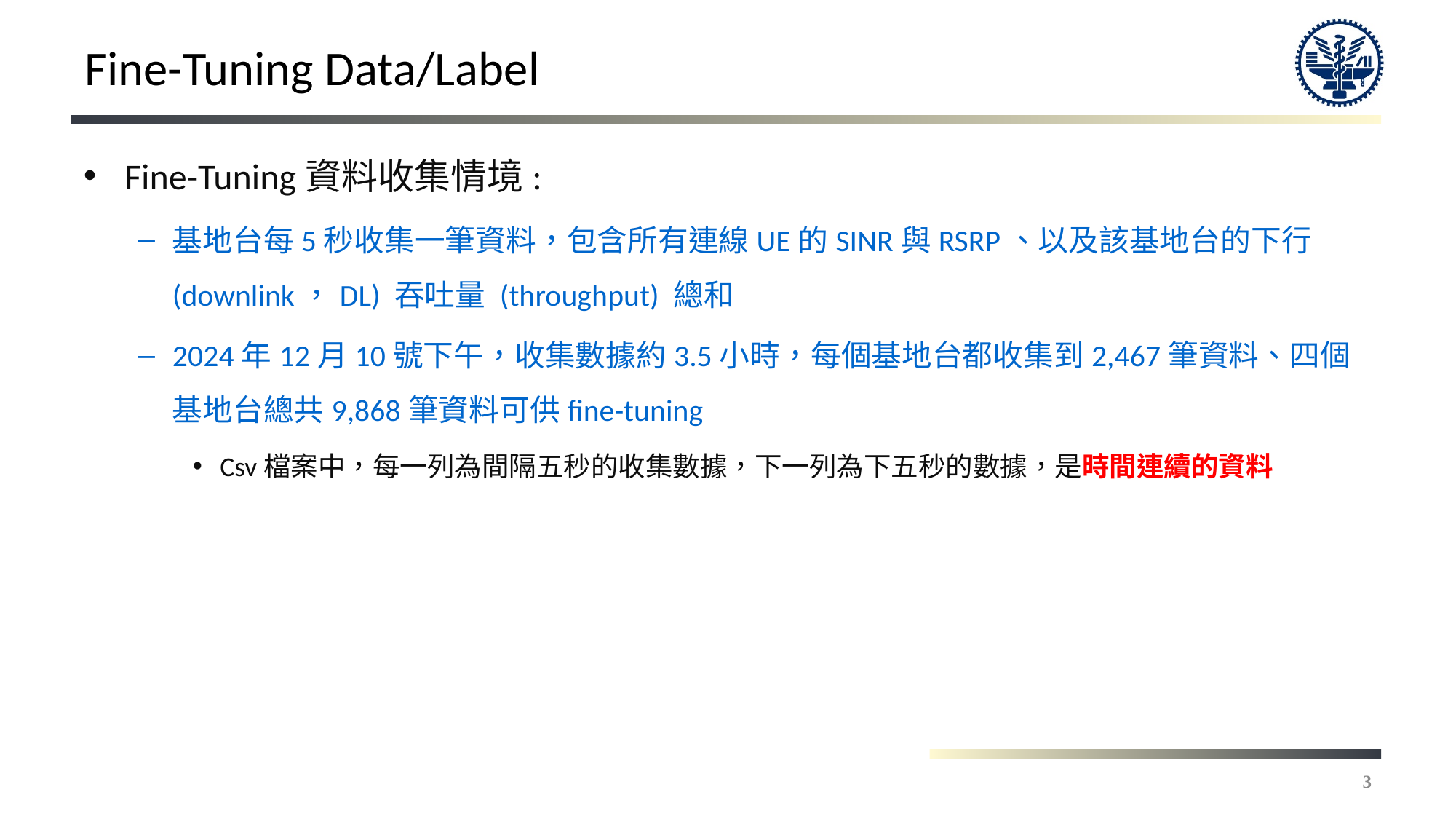

# Fine-Tuning Data/Label
Fine-Tuning資料收集情境:
基地台每5秒收集一筆資料，包含所有連線UE的SINR與RSRP、以及該基地台的下行 (downlink，DL) 吞吐量 (throughput) 總和
2024年12月10號下午，收集數據約3.5小時，每個基地台都收集到2,467筆資料、四個基地台總共9,868筆資料可供fine-tuning
Csv檔案中，每一列為間隔五秒的收集數據，下一列為下五秒的數據，是時間連續的資料

3